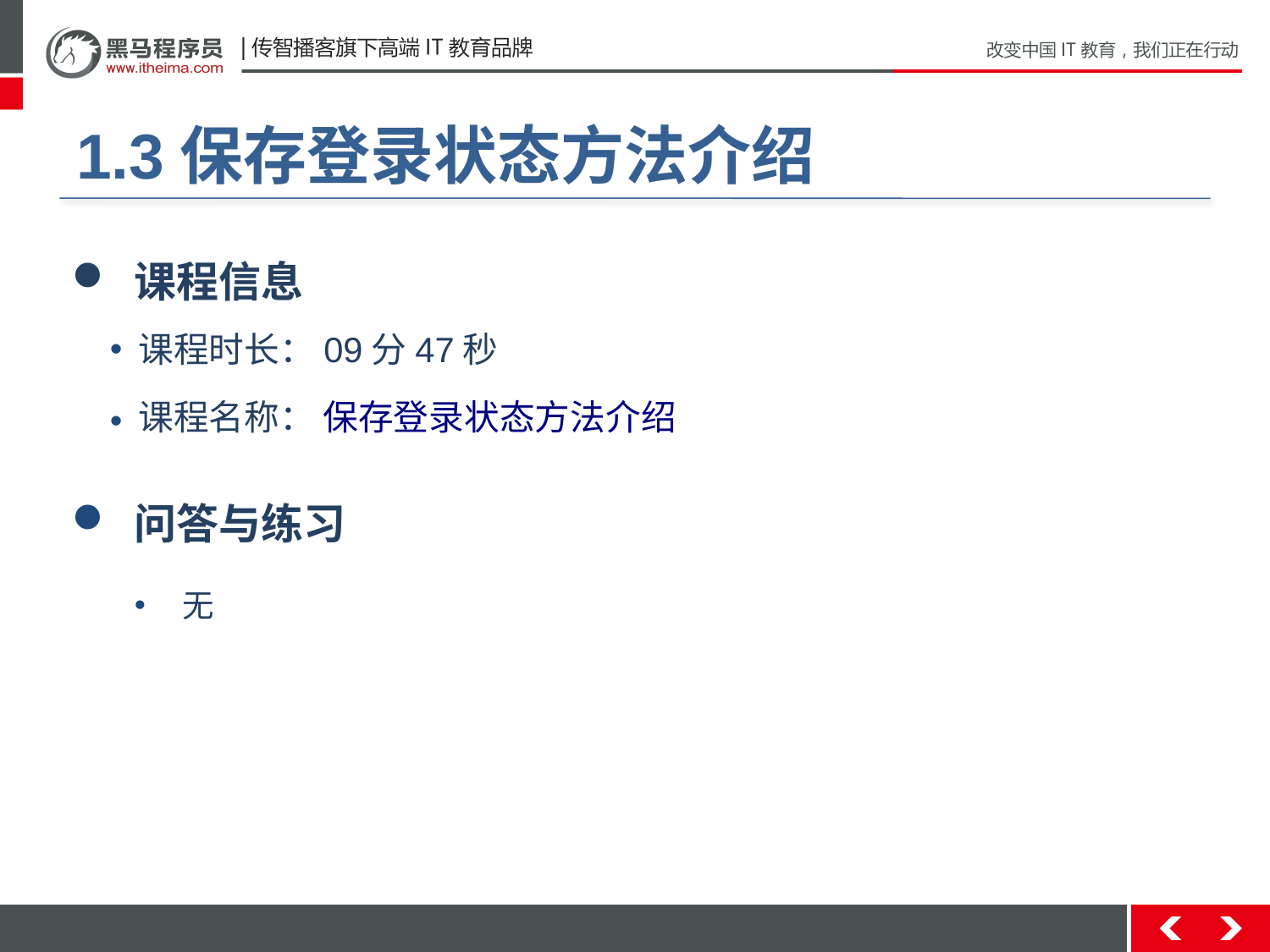

#
1.3保存登录状态方法介绍
 课程信息
 课程时长：09分47秒
 课程名称： 保存登录状态方法介绍
 问答与练习
无